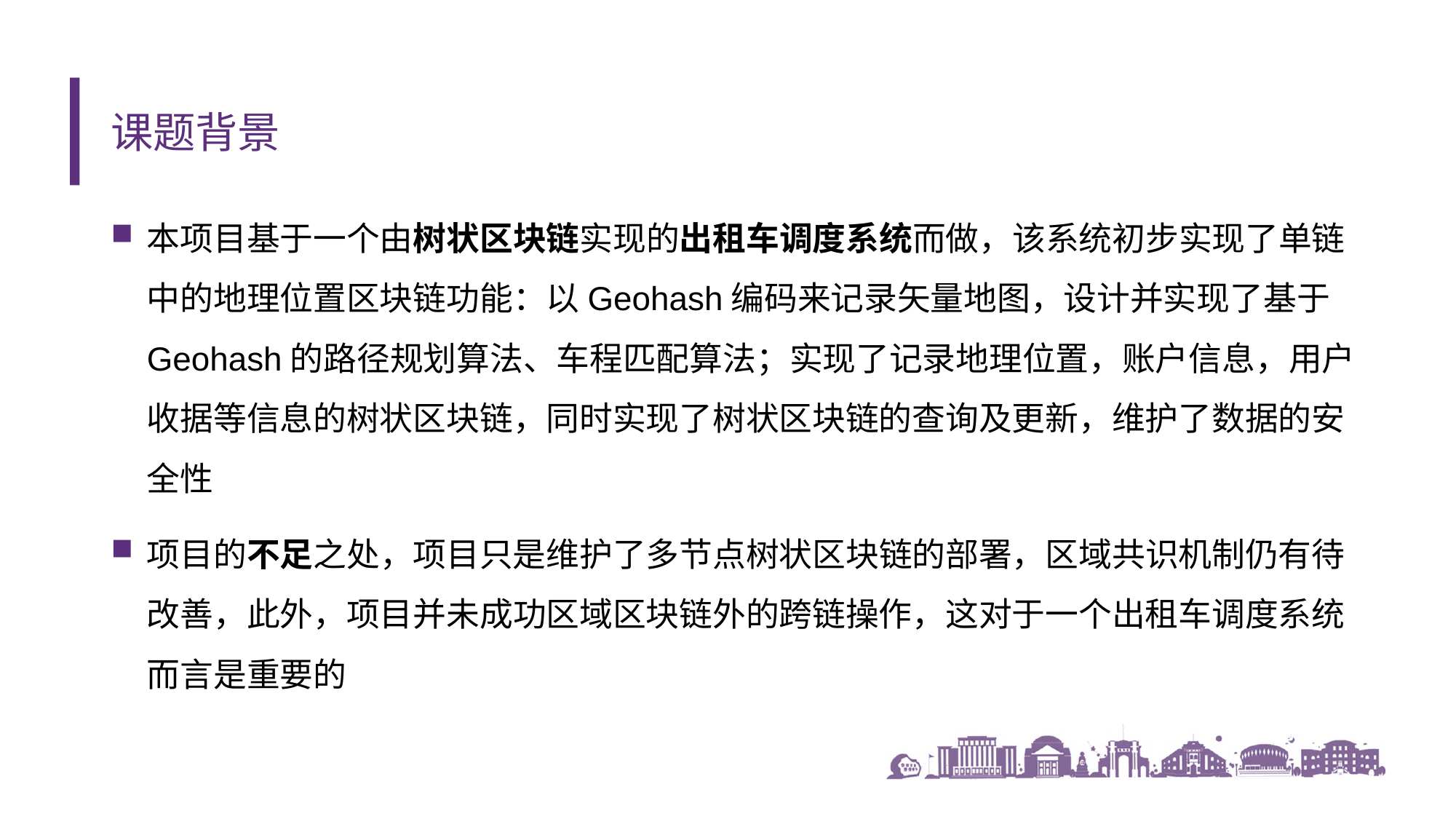

# 课题背景
本项目基于一个由树状区块链实现的出租车调度系统而做，该系统初步实现了单链中的地理位置区块链功能：以Geohash编码来记录矢量地图，设计并实现了基于Geohash的路径规划算法、车程匹配算法；实现了记录地理位置，账户信息，用户收据等信息的树状区块链，同时实现了树状区块链的查询及更新，维护了数据的安全性
项目的不足之处，项目只是维护了多节点树状区块链的部署，区域共识机制仍有待改善，此外，项目并未成功区域区块链外的跨链操作，这对于一个出租车调度系统而言是重要的